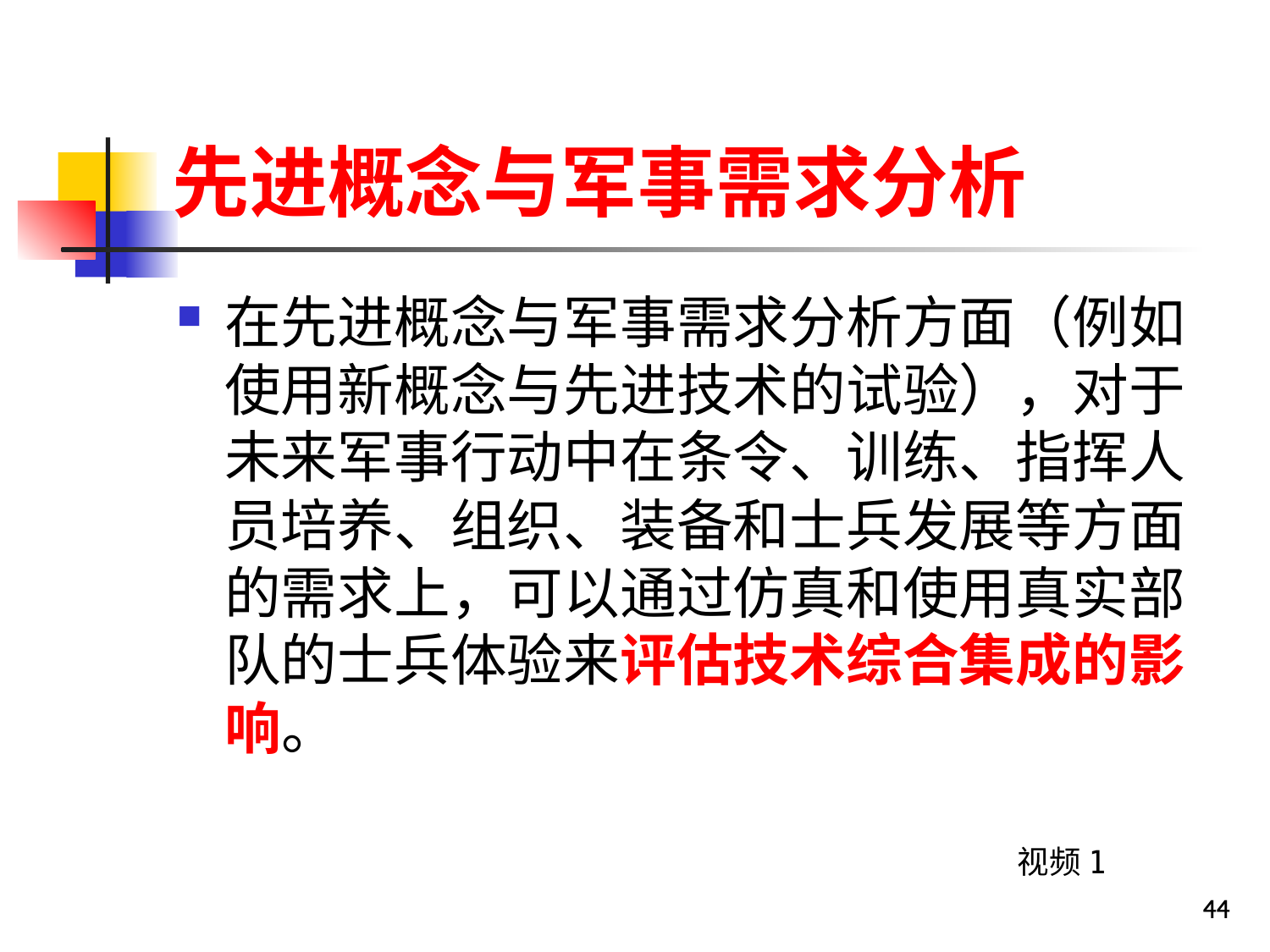

# 先进概念与军事需求分析
在先进概念与军事需求分析方面（例如使用新概念与先进技术的试验），对于未来军事行动中在条令、训练、指挥人员培养、组织、装备和士兵发展等方面的需求上，可以通过仿真和使用真实部队的士兵体验来评估技术综合集成的影响。

视频1
44